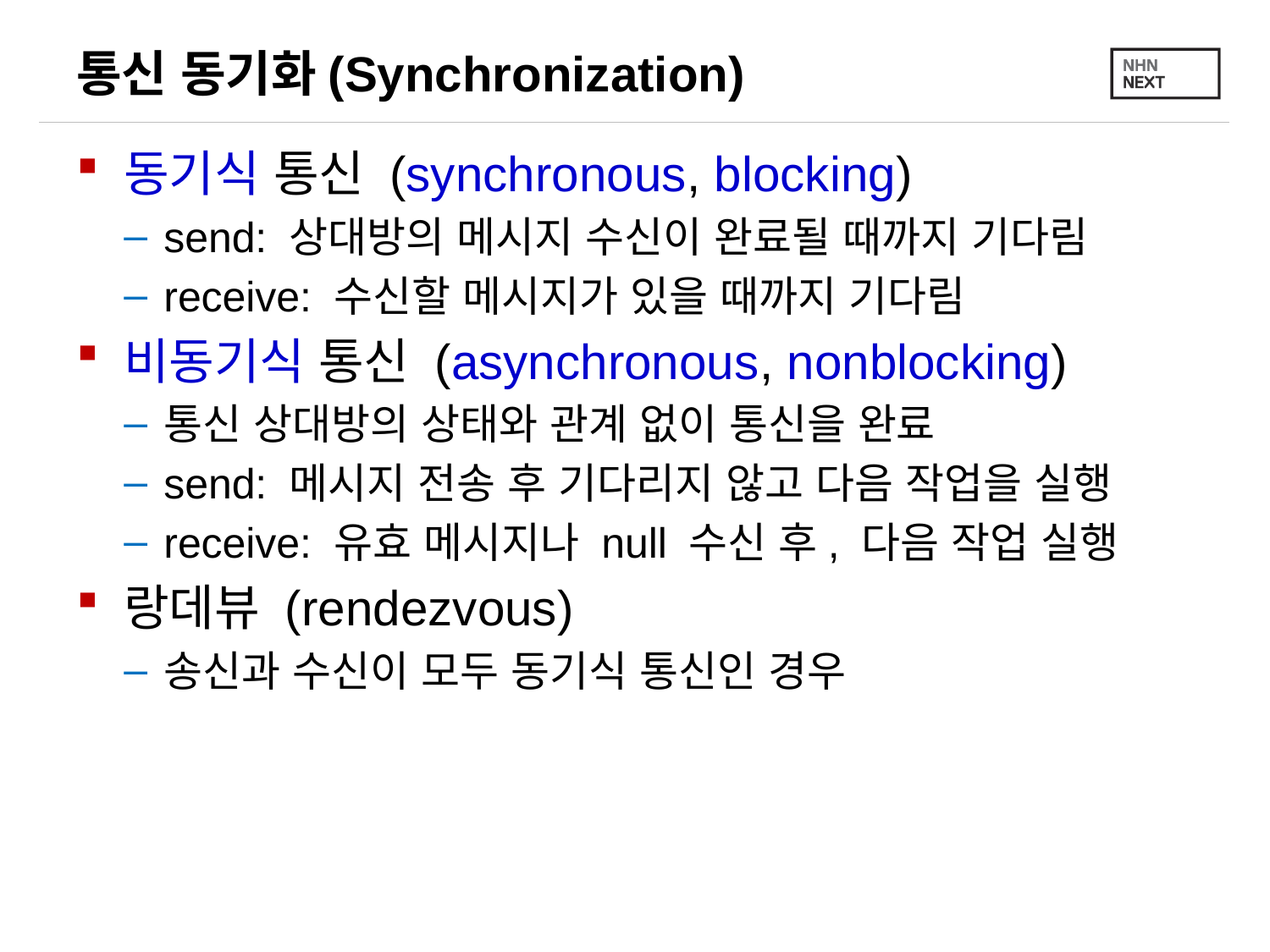

# 통신 동기화(Synchronization)
동기식 통신 (synchronous, blocking)
send: 상대방의 메시지 수신이 완료될 때까지 기다림
receive: 수신할 메시지가 있을 때까지 기다림
비동기식 통신 (asynchronous, nonblocking)
통신 상대방의 상태와 관계 없이 통신을 완료
send: 메시지 전송 후 기다리지 않고 다음 작업을 실행
receive: 유효 메시지나 null 수신 후, 다음 작업 실행
랑데뷰 (rendezvous)
송신과 수신이 모두 동기식 통신인 경우